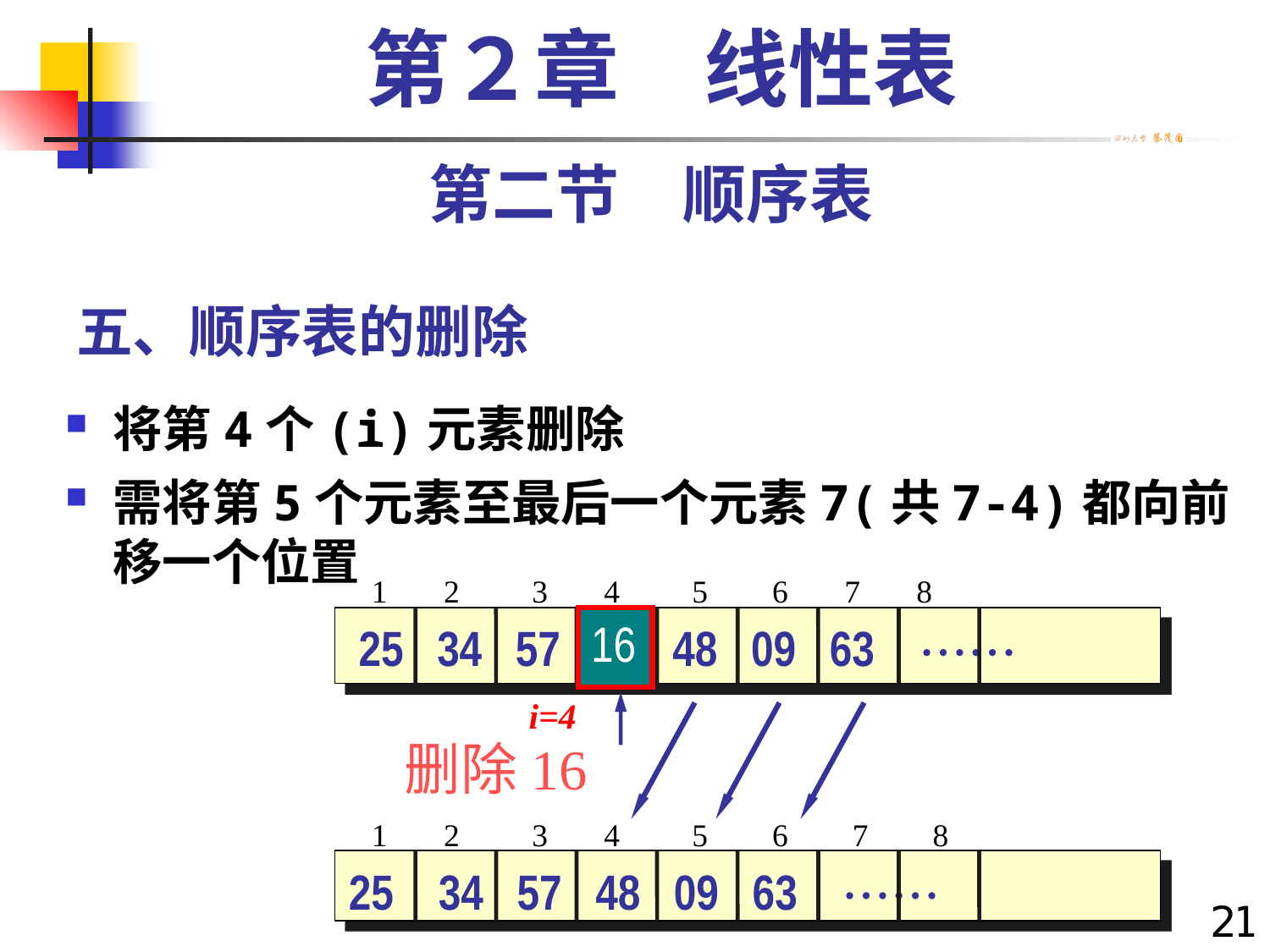

第２章　线性表
第二节　顺序表
# 五、顺序表的删除
将第4个(i)元素删除
需将第5个元素至最后一个元素7(共7-4)都向前移一个位置
   1       2         3       4         5        6       7       8

 25   34   57          48   09   63    ……

16
i=4

删除16
   1       2         3       4         5        6        7        8

25    34   57   48   09   63    ……
21